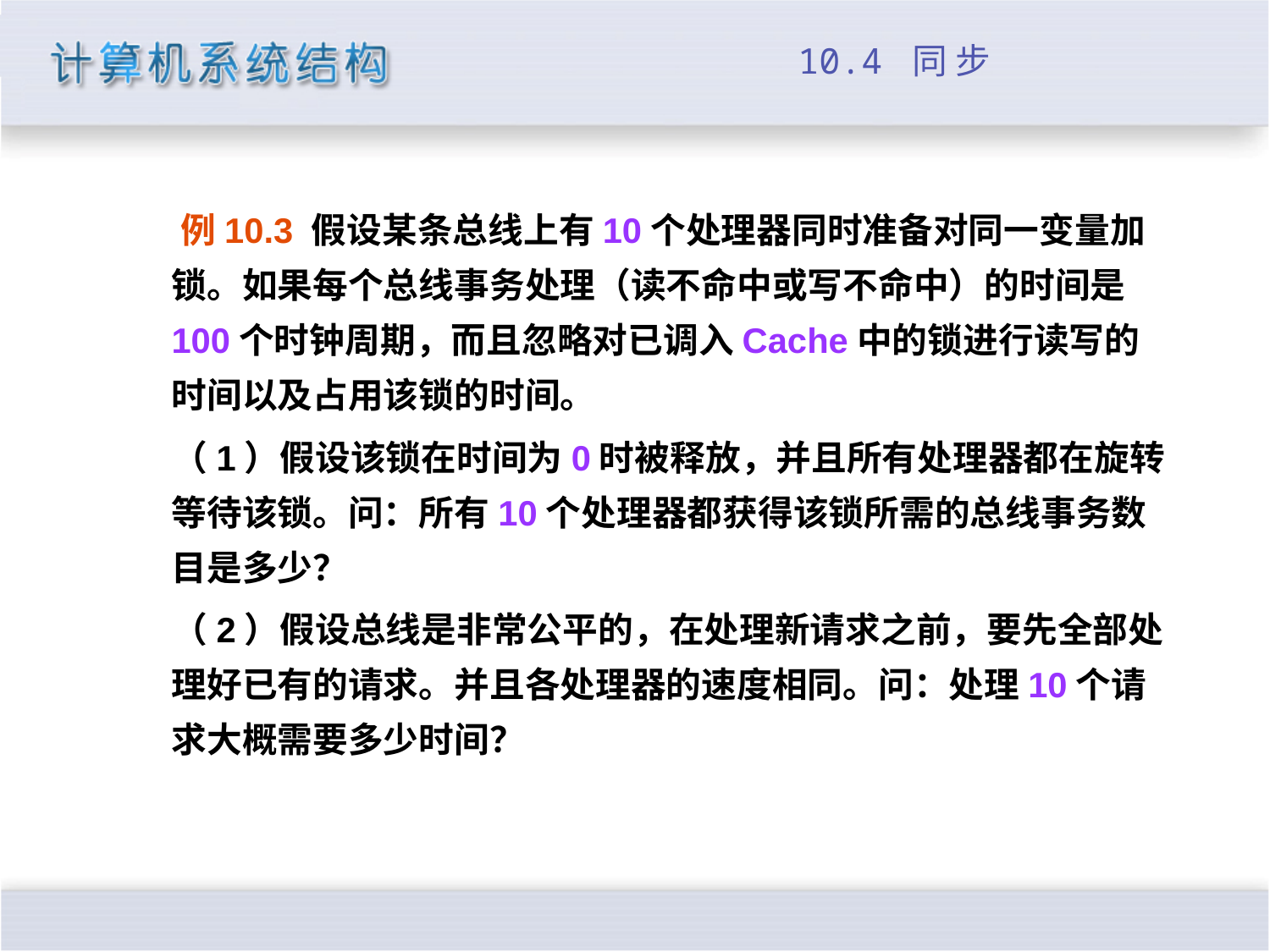

# 10.4 同 步
        例10.3 假设某条总线上有10个处理器同时准备对同一变量加锁。如果每个总线事务处理（读不命中或写不命中）的时间是100个时钟周期，而且忽略对已调入Cache中的锁进行读写的时间以及占用该锁的时间。
       （1）假设该锁在时间为0时被释放，并且所有处理器都在旋转等待该锁。问：所有10个处理器都获得该锁所需的总线事务数目是多少？
       （2）假设总线是非常公平的，在处理新请求之前，要先全部处理好已有的请求。并且各处理器的速度相同。问：处理10个请求大概需要多少时间？